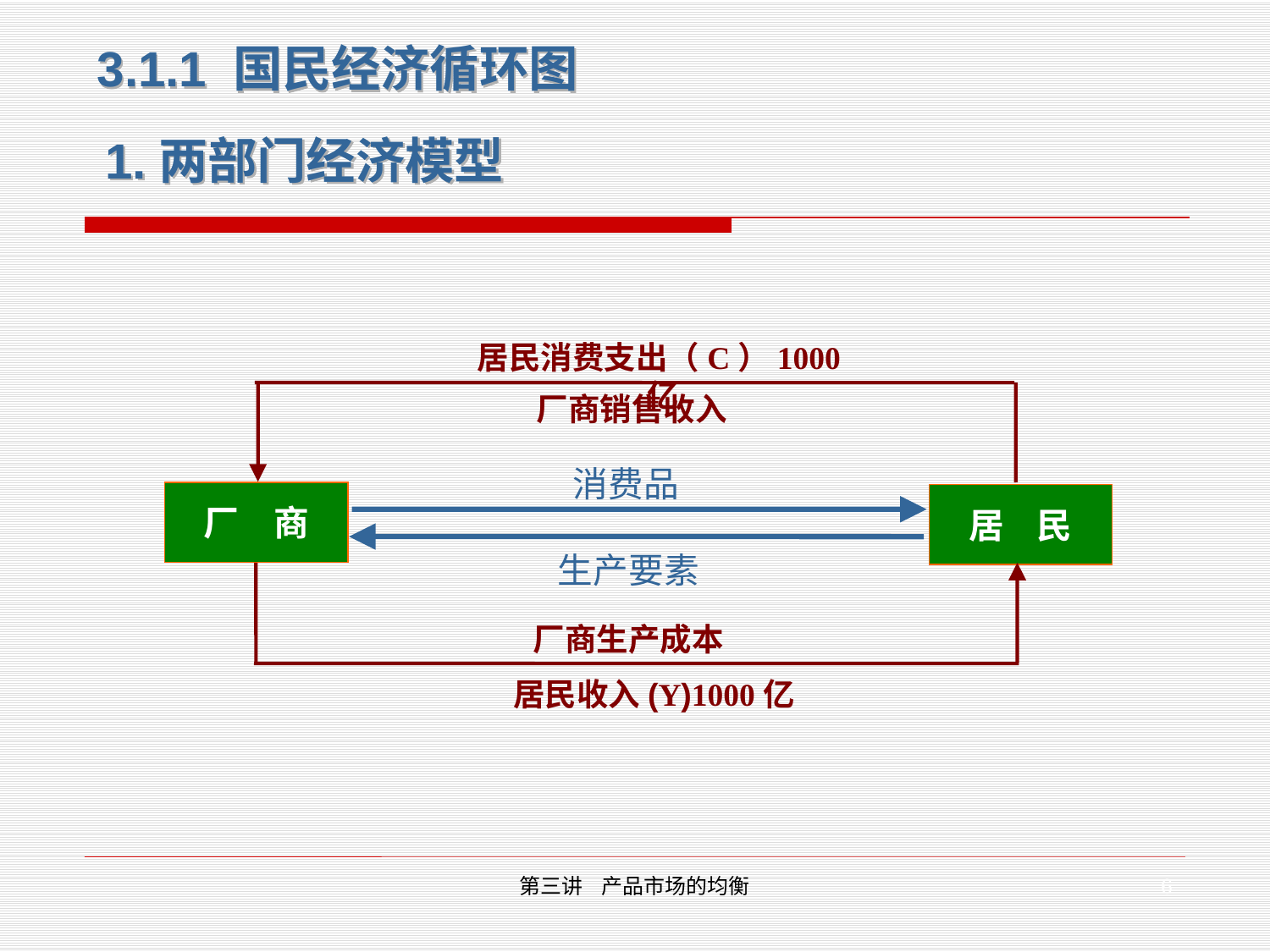

3.1.1 国民经济循环图
 1.两部门经济模型
居民消费支出（C）1000亿

厂商销售收入
消费品
厂　商
居    民

 生产要素

厂商生产成本

居民收入(Y)1000亿
6
第三讲    产品市场的均衡